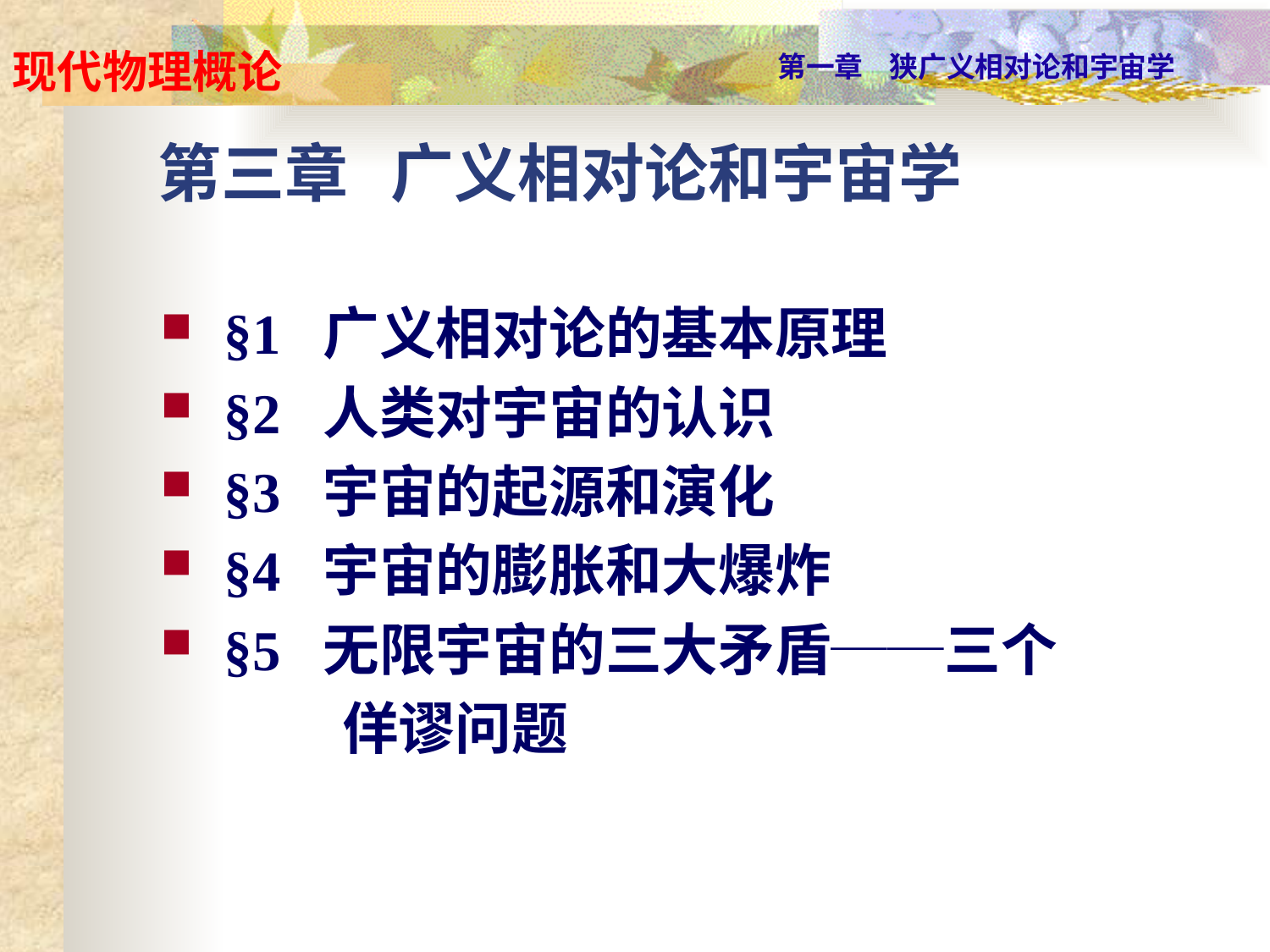

# 第三章   广义相对论和宇宙学
§1  广义相对论的基本原理
§2  人类对宇宙的认识
§3  宇宙的起源和演化
§4  宇宙的膨胀和大爆炸
§5  无限宇宙的三大矛盾──三个
             佯谬问题